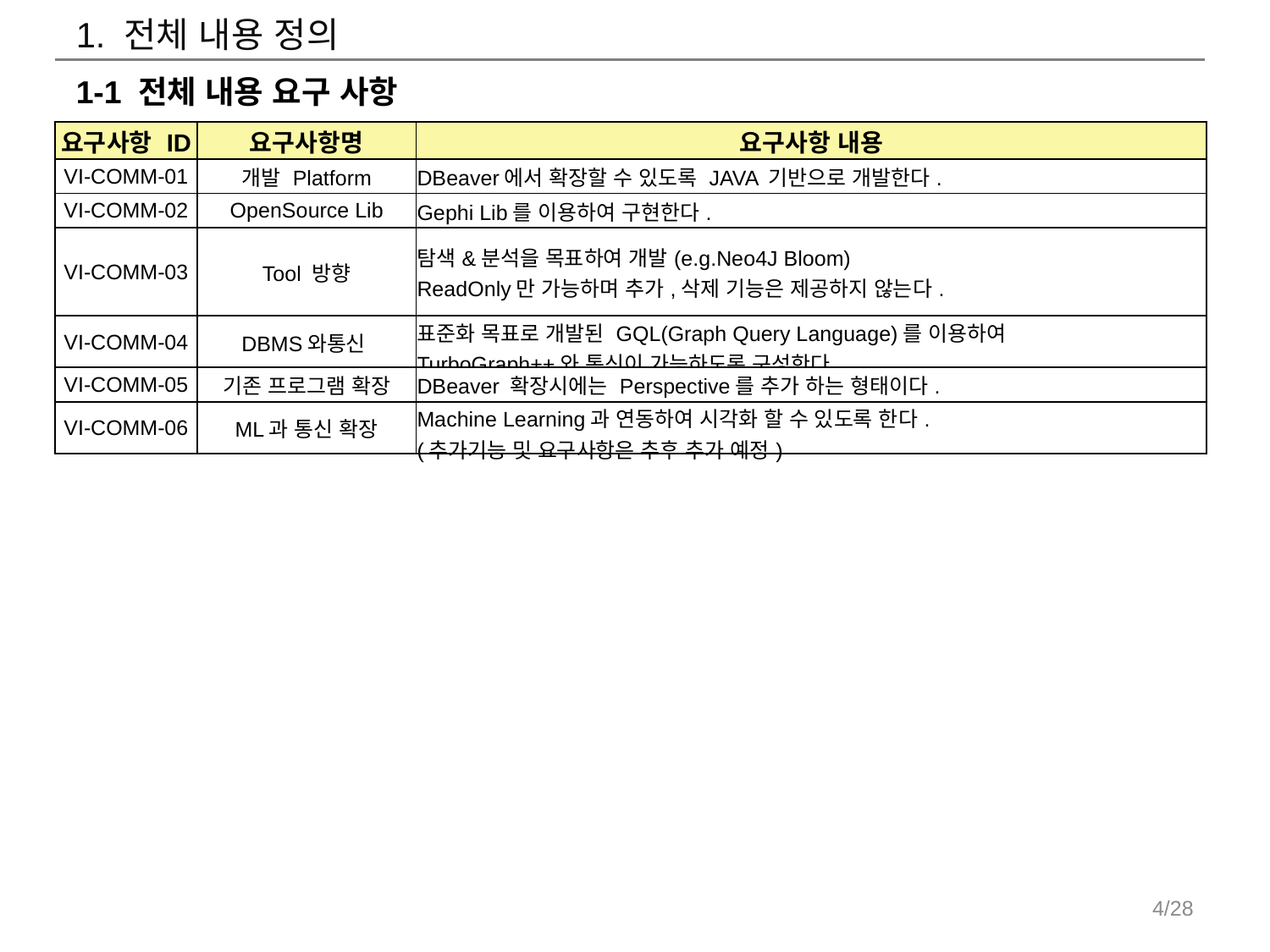

# 1. 전체 내용 정의
1-1 전체 내용 요구 사항
| 요구사항 ID | 요구사항명 | 요구사항 내용 |
| --- | --- | --- |
| VI-COMM-01 | 개발 Platform | DBeaver에서 확장할 수 있도록 JAVA 기반으로 개발한다. |
| VI-COMM-02 | OpenSource Lib | Gephi Lib를 이용하여 구현한다. |
| VI-COMM-03 | Tool 방향 | 탐색&분석을 목표하여 개발(e.g.Neo4J Bloom) ReadOnly만 가능하며 추가,삭제 기능은 제공하지 않는다. |
| VI-COMM-04 | DBMS와통신 | 표준화 목표로 개발된 GQL(Graph Query Language)를 이용하여 TurboGraph++와 통신이 가능하도록 구성한다. |
| VI-COMM-05 | 기존 프로그램 확장 | DBeaver 확장시에는 Perspective를 추가 하는 형태이다. |
| VI-COMM-06 | ML과 통신 확장 | Machine Learning과 연동하여 시각화 할 수 있도록 한다. (추가기능 및 요구사항은 추후 추가 예정) |
4/28